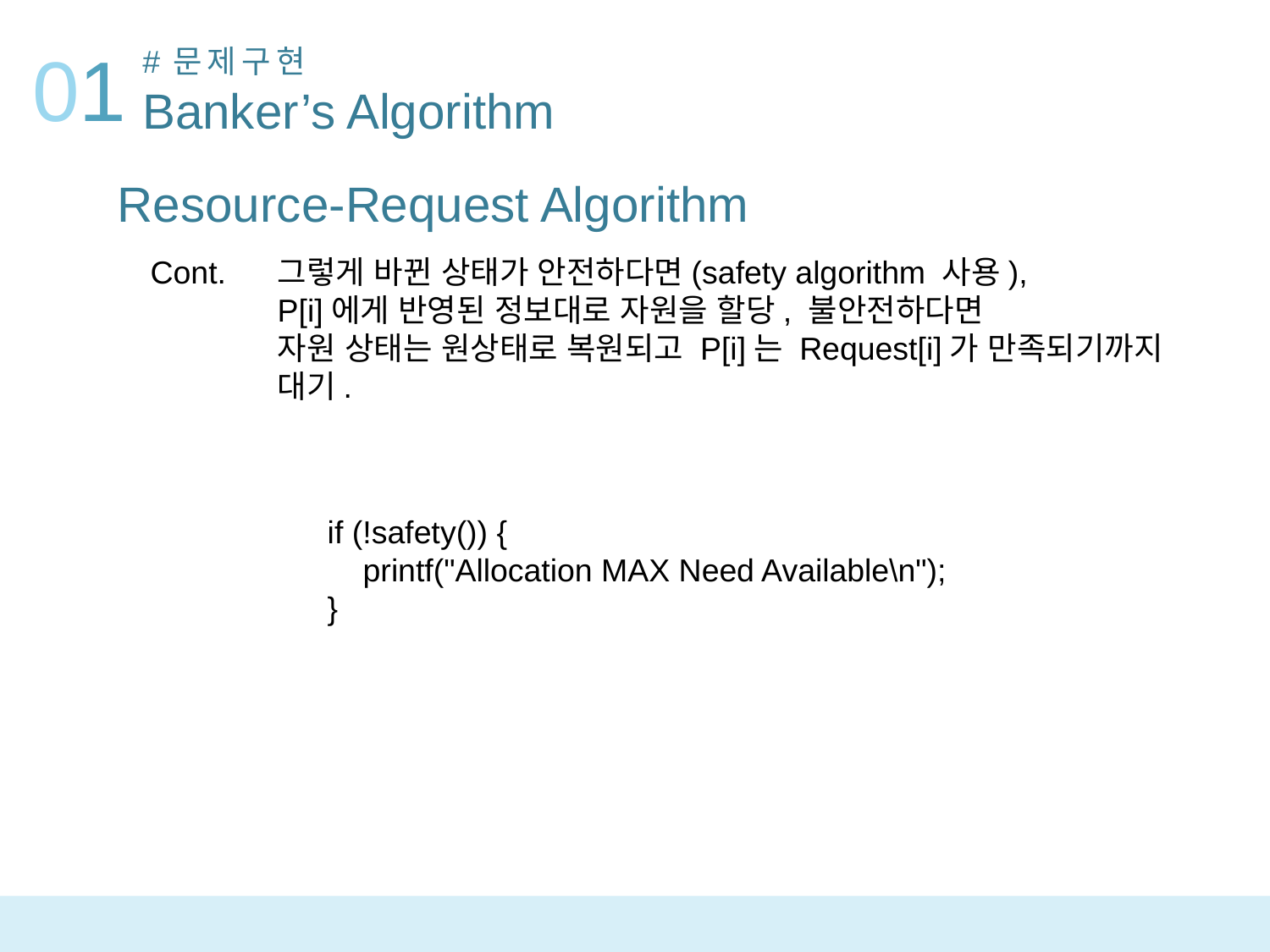

01
#문제구현
Banker’s Algorithm
Resource-Request Algorithm
Cont.	그렇게 바뀐 상태가 안전하다면(safety algorithm 사용),
	P[i]에게 반영된 정보대로 자원을 할당, 불안전하다면
	자원 상태는 원상태로 복원되고 P[i]는 Request[i]가 만족되기까지
	대기.

if (!safety()) {
    printf("Allocation MAX Need Available\n");
}